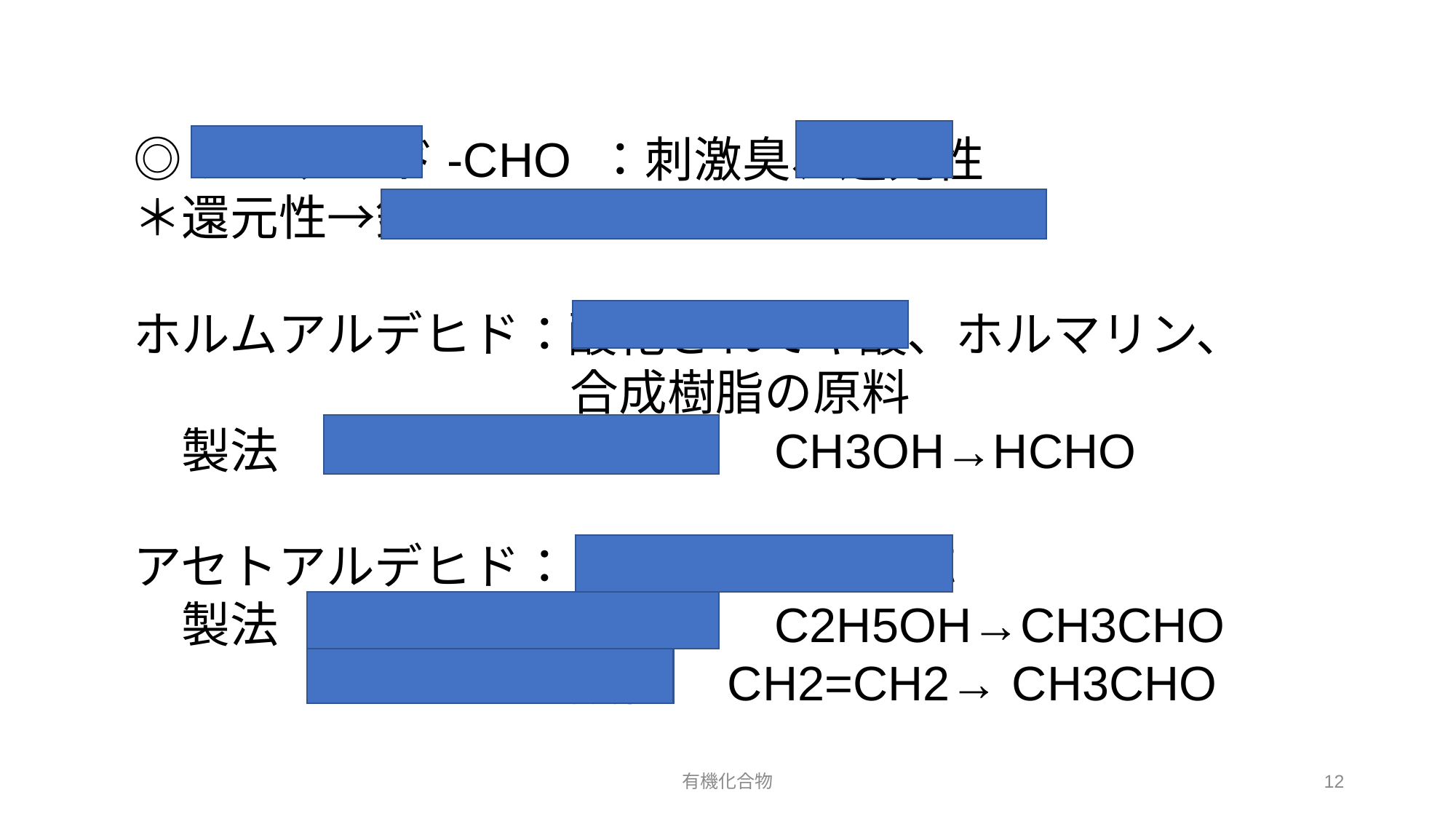

◎アルデヒド-CHO ：刺激臭、還元性
＊還元性→銀鏡反応、フェーリング反応

ホルムアルデヒド：酸化されてギ酸、ホルマリン、
　　　　　　　　　合成樹脂の原料
　製法　メタノールの酸化　CH3OH→HCHO

アセトアルデヒド：ヨードホルム反応
　製法　エタノールの酸化　C2H5OH→CH3CHO
　　　　エチレンの酸化　CH2=CH2→ CH3CHO

有機化合物
12